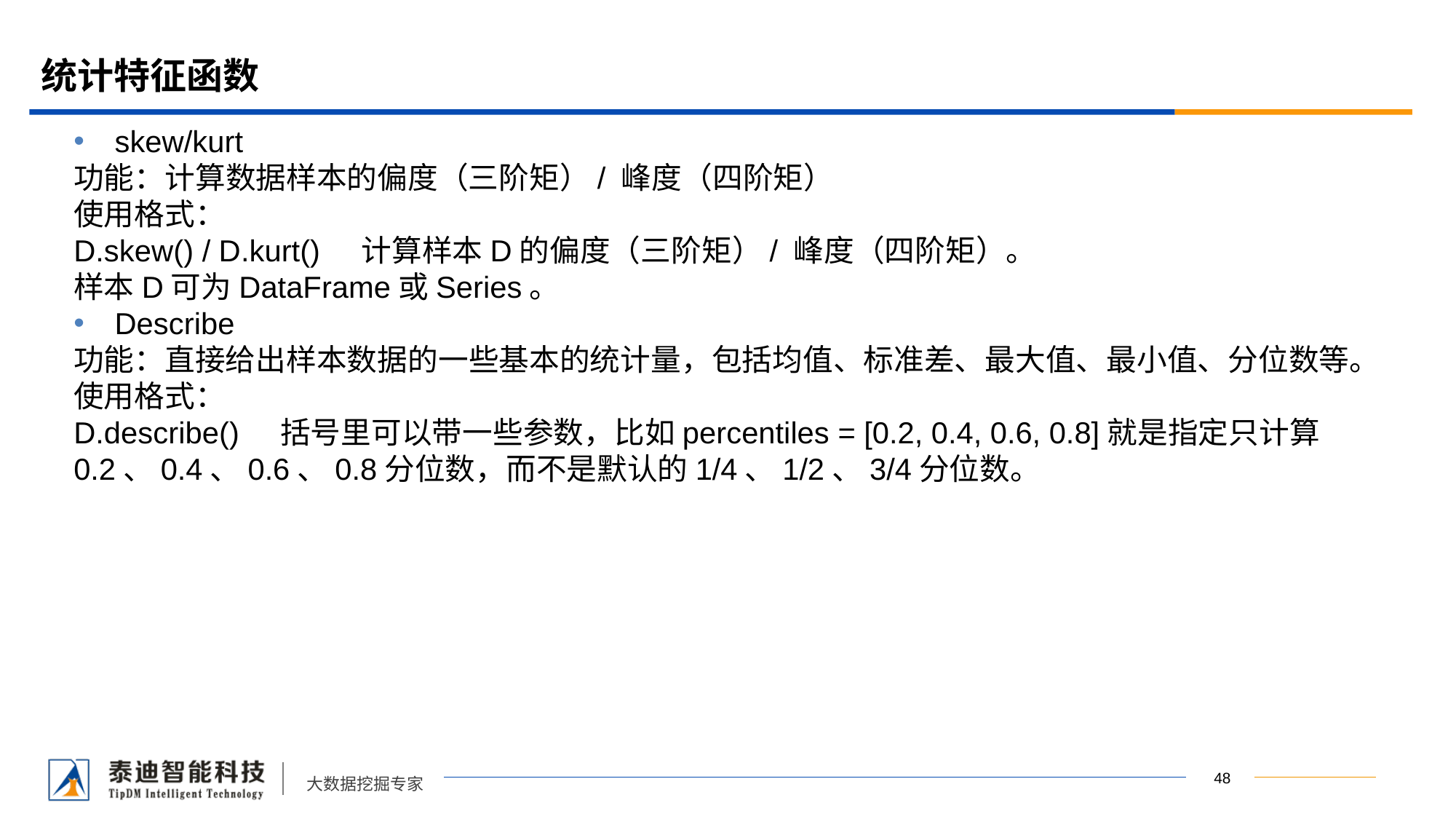

# 统计特征函数
skew/kurt
功能：计算数据样本的偏度（三阶矩）/ 峰度（四阶矩）
使用格式：
D.skew() / D.kurt()    计算样本D的偏度（三阶矩）/ 峰度（四阶矩）。
样本D可为DataFrame或Series。
Describe
功能：直接给出样本数据的一些基本的统计量，包括均值、标准差、最大值、最小值、分位数等。
使用格式：
D.describe()    括号里可以带一些参数，比如percentiles = [0.2, 0.4, 0.6, 0.8]就是指定只计算0.2、0.4、0.6、0.8分位数，而不是默认的1/4、1/2、3/4分位数。